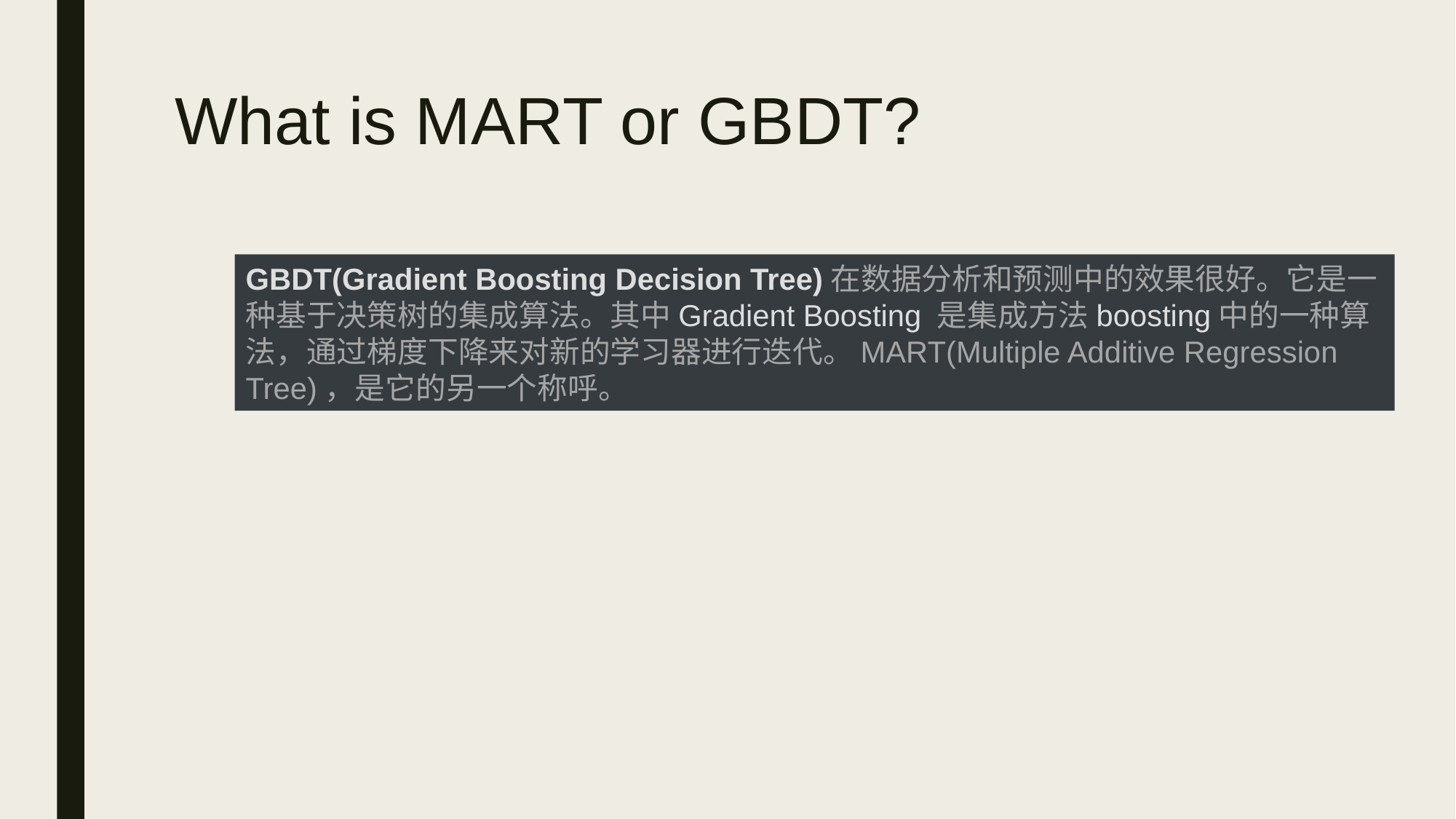

# What is MART or GBDT?
GBDT(Gradient Boosting Decision Tree)在数据分析和预测中的效果很好。它是一种基于决策树的集成算法。其中Gradient Boosting 是集成方法boosting中的一种算法，通过梯度下降来对新的学习器进行迭代。MART(Multiple Additive Regression Tree)，是它的另一个称呼。